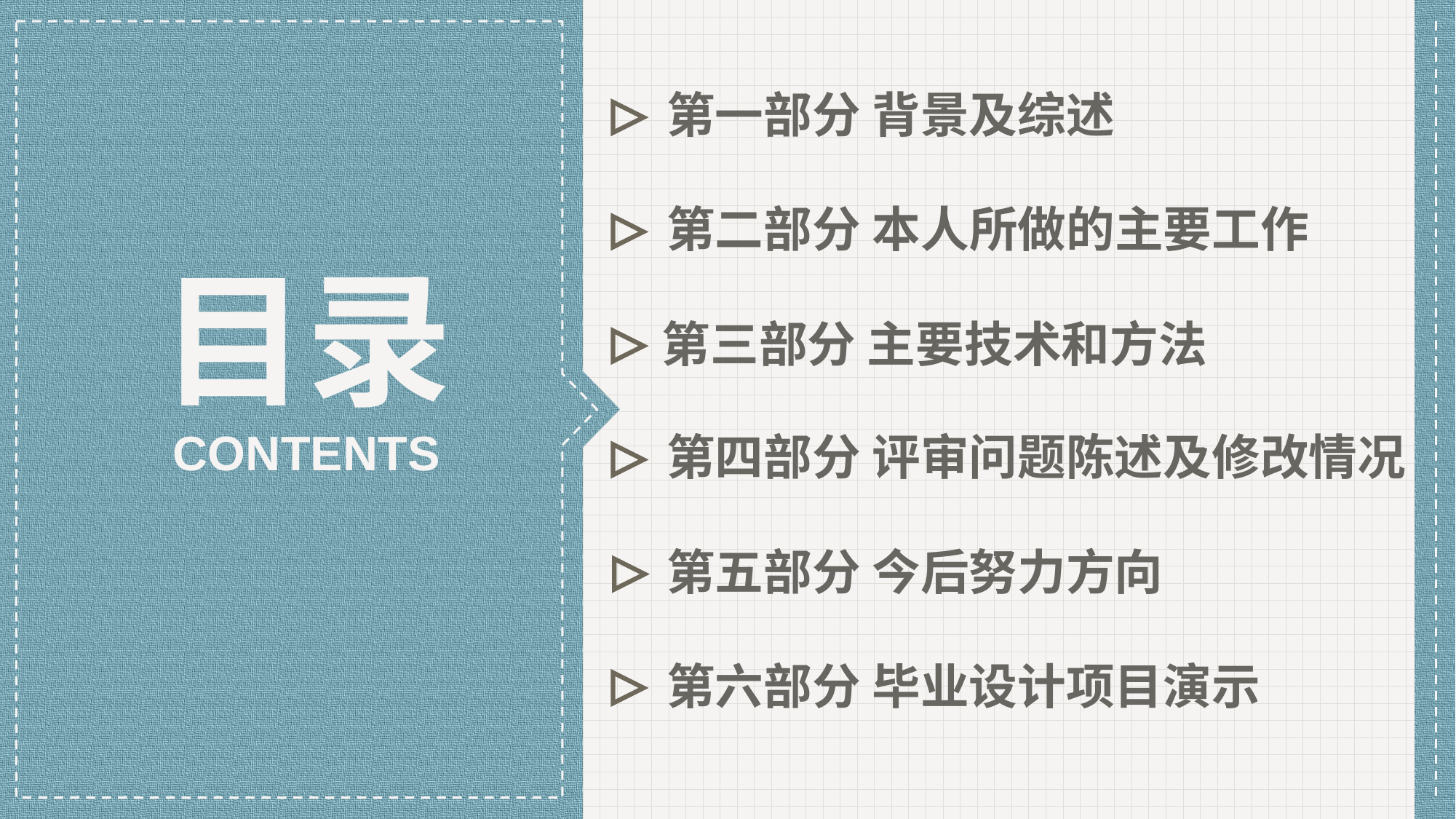

第一部分 背景及综述

第二部分 本人所做的主要工作

目录
第三部分 主要技术和方法

CONTENTS
第四部分 评审问题陈述及修改情况

第五部分 今后努力方向

第六部分 毕业设计项目演示